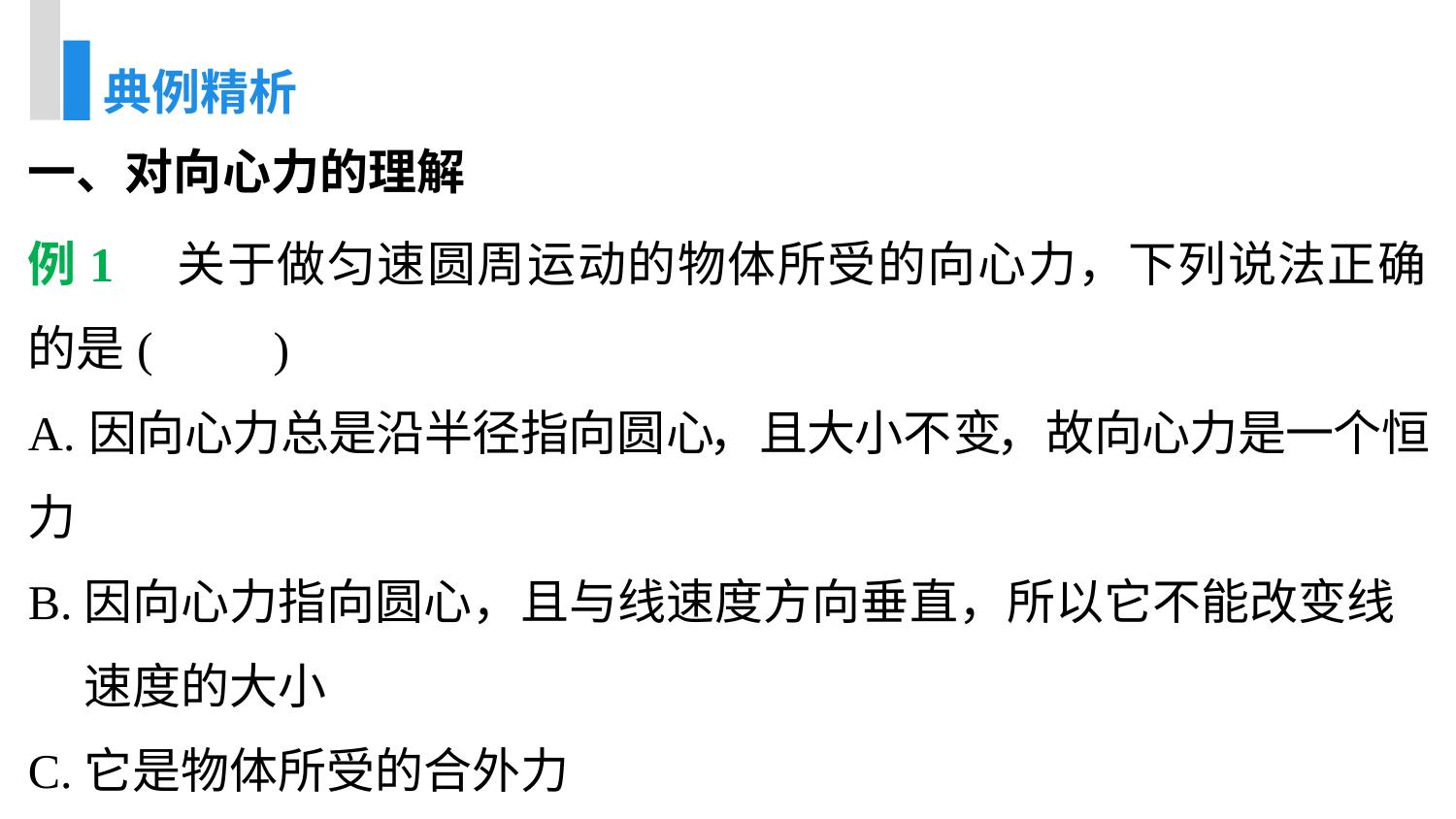

典例精析
一、对向心力的理解
例1　关于做匀速圆周运动的物体所受的向心力，下列说法正确的是(　　)
A.因向心力总是沿半径指向圆心，且大小不变，故向心力是一个恒力
B.因向心力指向圆心，且与线速度方向垂直，所以它不能改变线
    速度的大小
C.它是物体所受的合外力
D.向心力和向心加速度的方向都是不变的